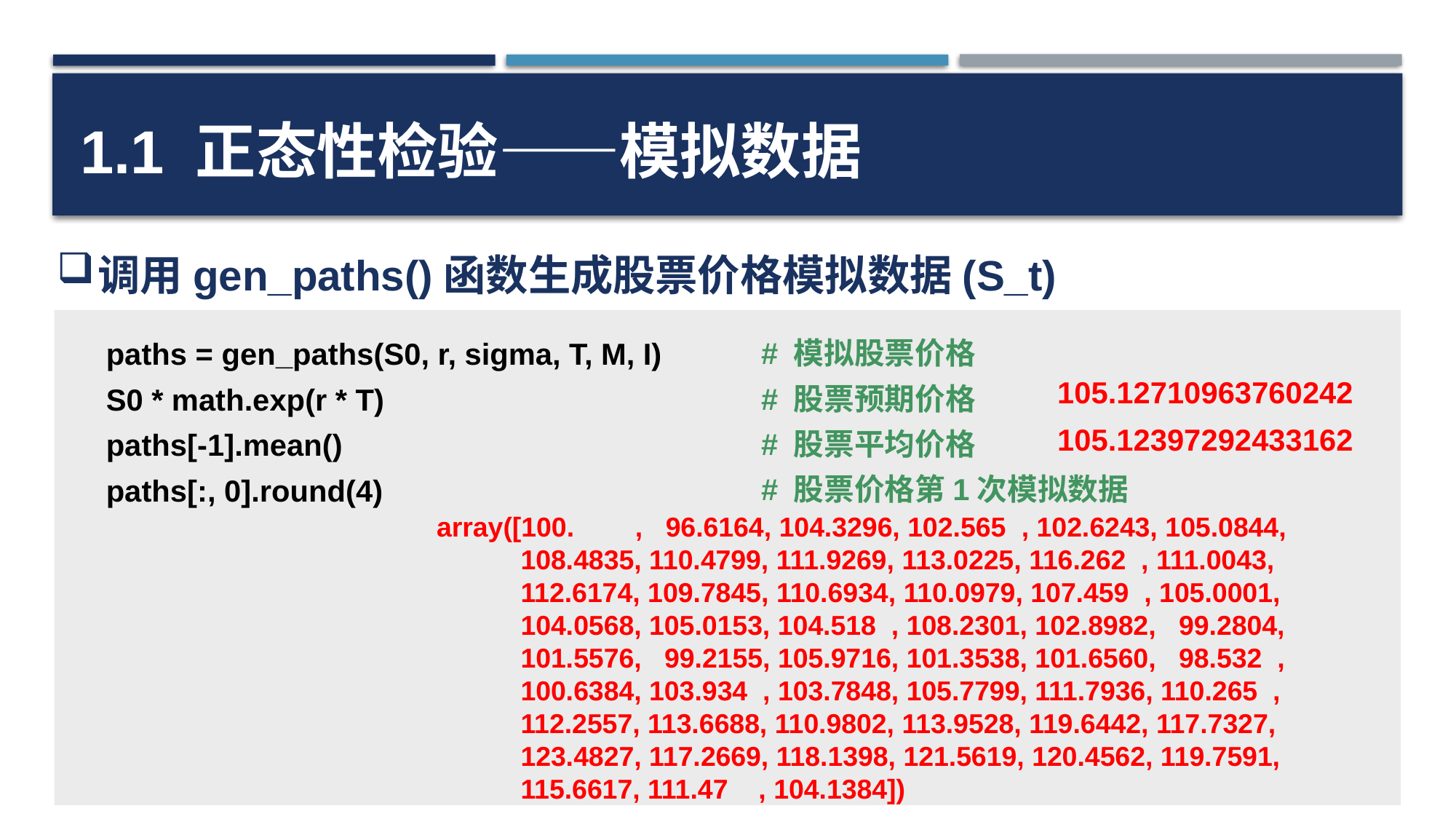

1.1 正态性检验——模拟数据
调用gen_paths()函数生成股票价格模拟数据(S_t)

paths = gen_paths(S0, r, sigma, T, M, I)
S0 * math.exp(r * T)
paths[-1].mean()
paths[:, 0].round(4)
# 模拟股票价格
# 股票预期价格
# 股票平均价格
# 股票价格第1次模拟数据
105.12710963760242
105.12397292433162
array([100.        ,   96.6164, 104.3296, 102.565  , 102.6243, 105.0844,
           108.4835, 110.4799, 111.9269, 113.0225, 116.262  , 111.0043,
           112.6174, 109.7845, 110.6934, 110.0979, 107.459  , 105.0001,
           104.0568, 105.0153, 104.518  , 108.2301, 102.8982,   99.2804,
           101.5576,   99.2155, 105.9716, 101.3538, 101.6560,   98.532  ,
           100.6384, 103.934  , 103.7848, 105.7799, 111.7936, 110.265  ,
           112.2557, 113.6688, 110.9802, 113.9528, 119.6442, 117.7327,
           123.4827, 117.2669, 118.1398, 121.5619, 120.4562, 119.7591,
           115.6617, 111.47    , 104.1384])
8